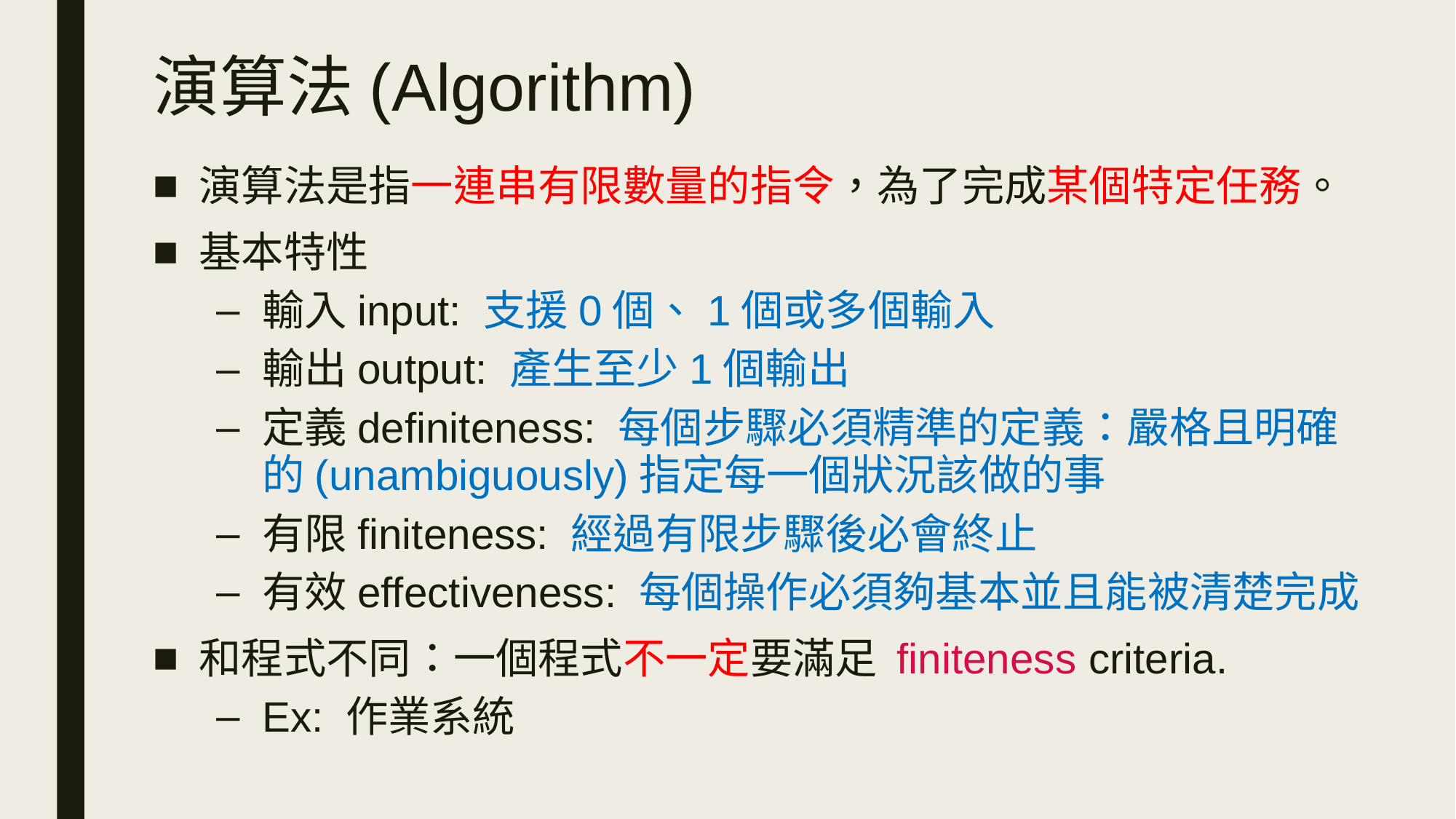

# 演算法(Algorithm)
演算法是指一連串有限數量的指令，為了完成某個特定任務。
基本特性
輸入input: 支援0個、1個或多個輸入
輸出output: 產生至少1個輸出
定義definiteness: 每個步驟必須精準的定義：嚴格且明確的(unambiguously)指定每一個狀況該做的事
有限finiteness: 經過有限步驟後必會終止
有效effectiveness: 每個操作必須夠基本並且能被清楚完成
和程式不同：一個程式不一定要滿足 finiteness criteria.
Ex: 作業系統